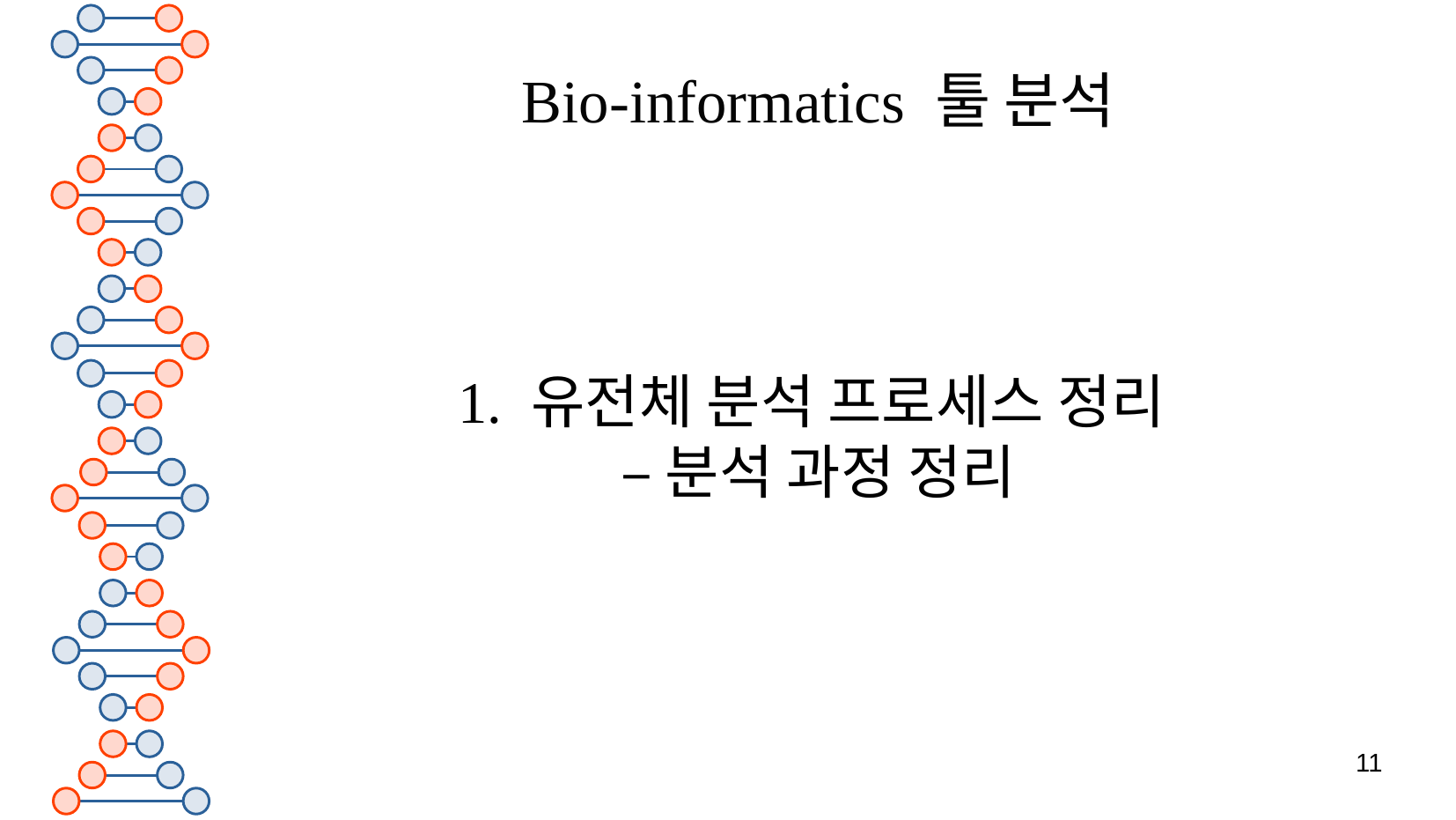

# Bio-informatics 툴 분석
1. 유전체 분석 프로세스 정리
– 분석 과정 정리
11